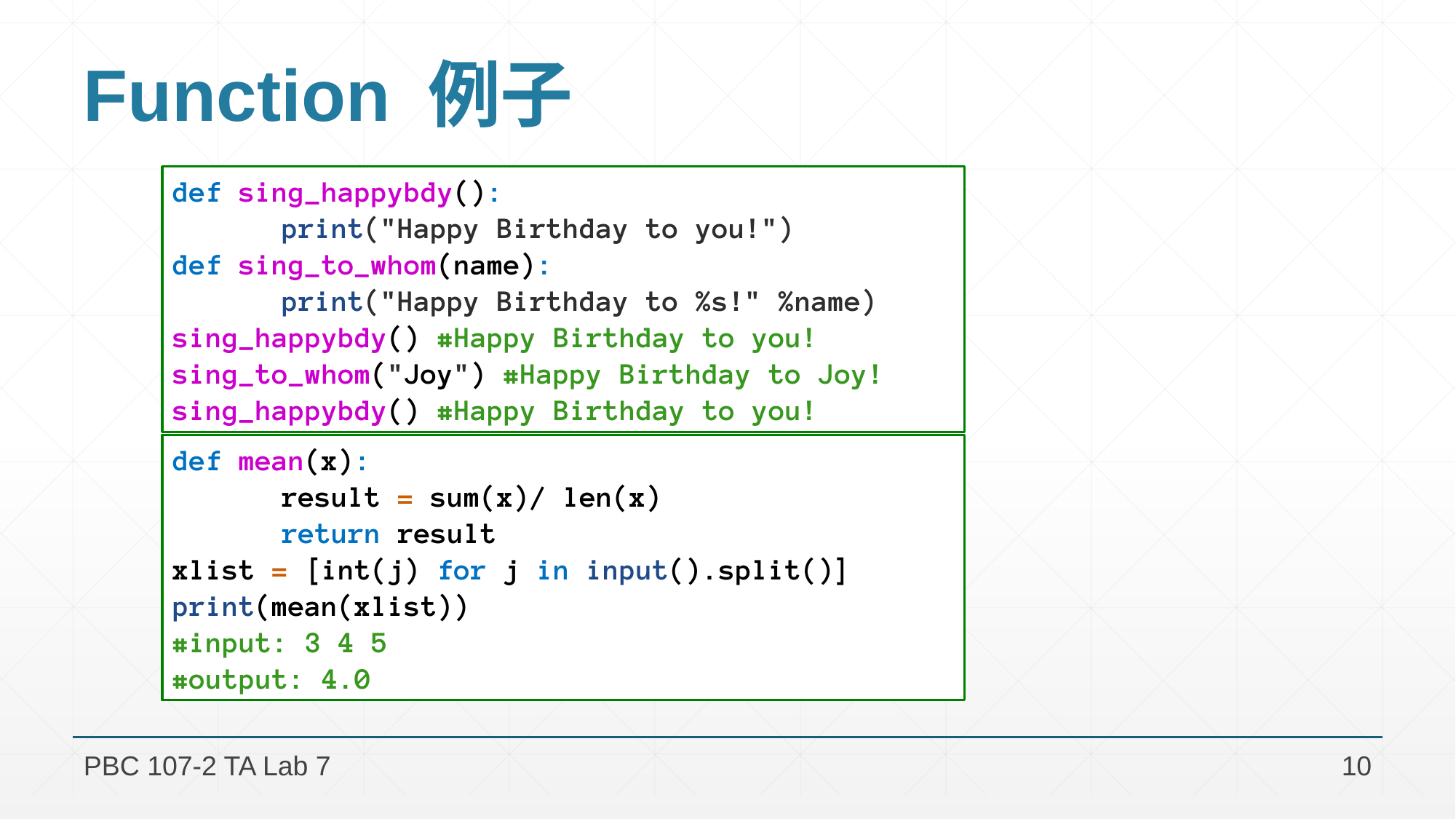

# Function 例子
def sing_happybdy():
	print("Happy Birthday to you!")
def sing_to_whom(name):
	print("Happy Birthday to %s!" %name)
sing_happybdy() #Happy Birthday to you!
sing_to_whom("Joy") #Happy Birthday to Joy!
sing_happybdy() #Happy Birthday to you!

def mean(x):
	result = sum(x)/ len(x)
	return result
xlist = [int(j) for j in input().split()]
print(mean(xlist))
#input: 3 4 5
#output: 4.0
PBC 107-2 TA Lab 7
10